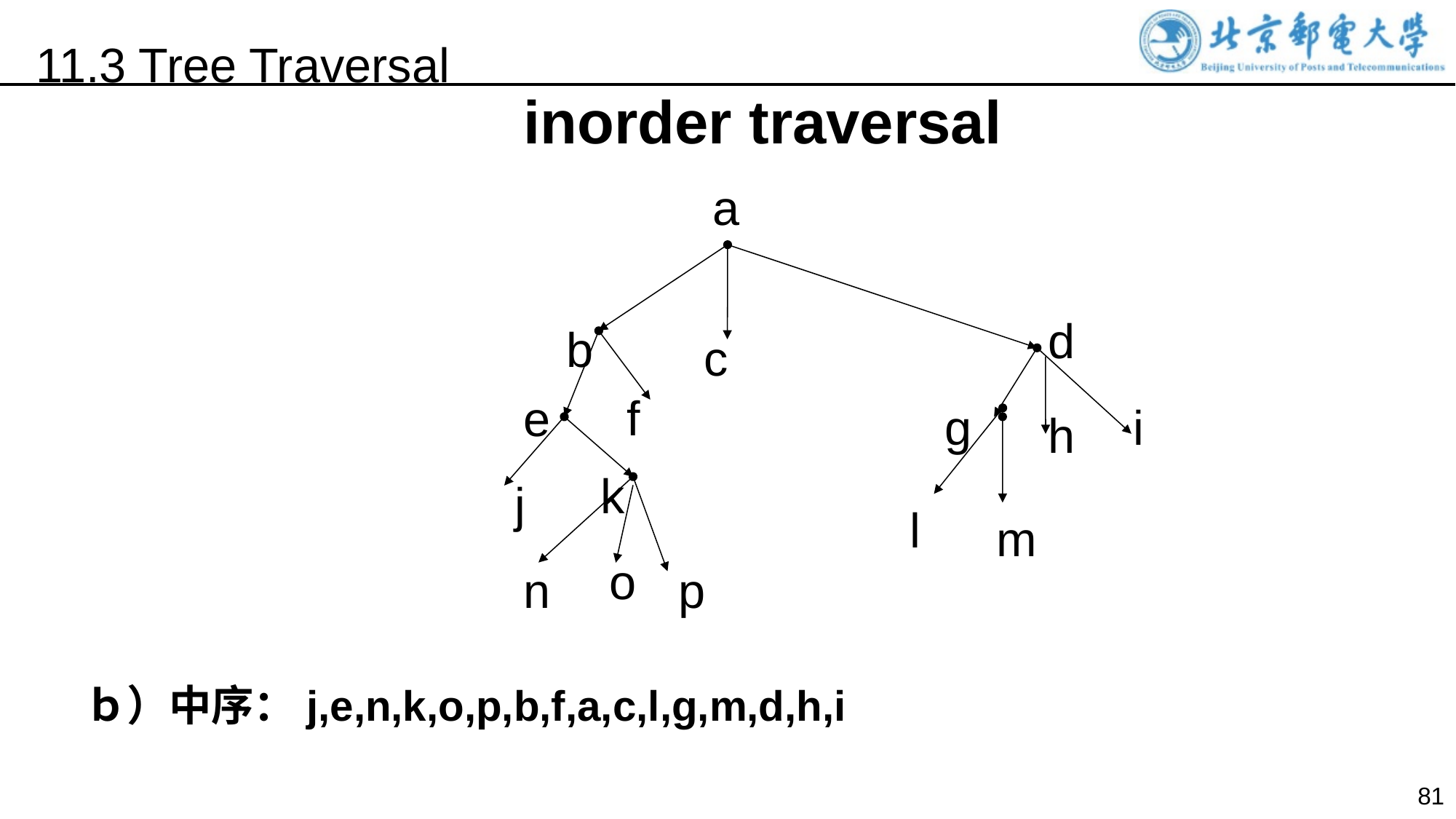

11.3 Tree Traversal
inorder traversal
a

d
b
c

f
e
g
i
h

k
j

l
m
o
n
p
ｂ）中序：j,e,n,k,o,p,b,f,a,c,l,g,m,d,h,i